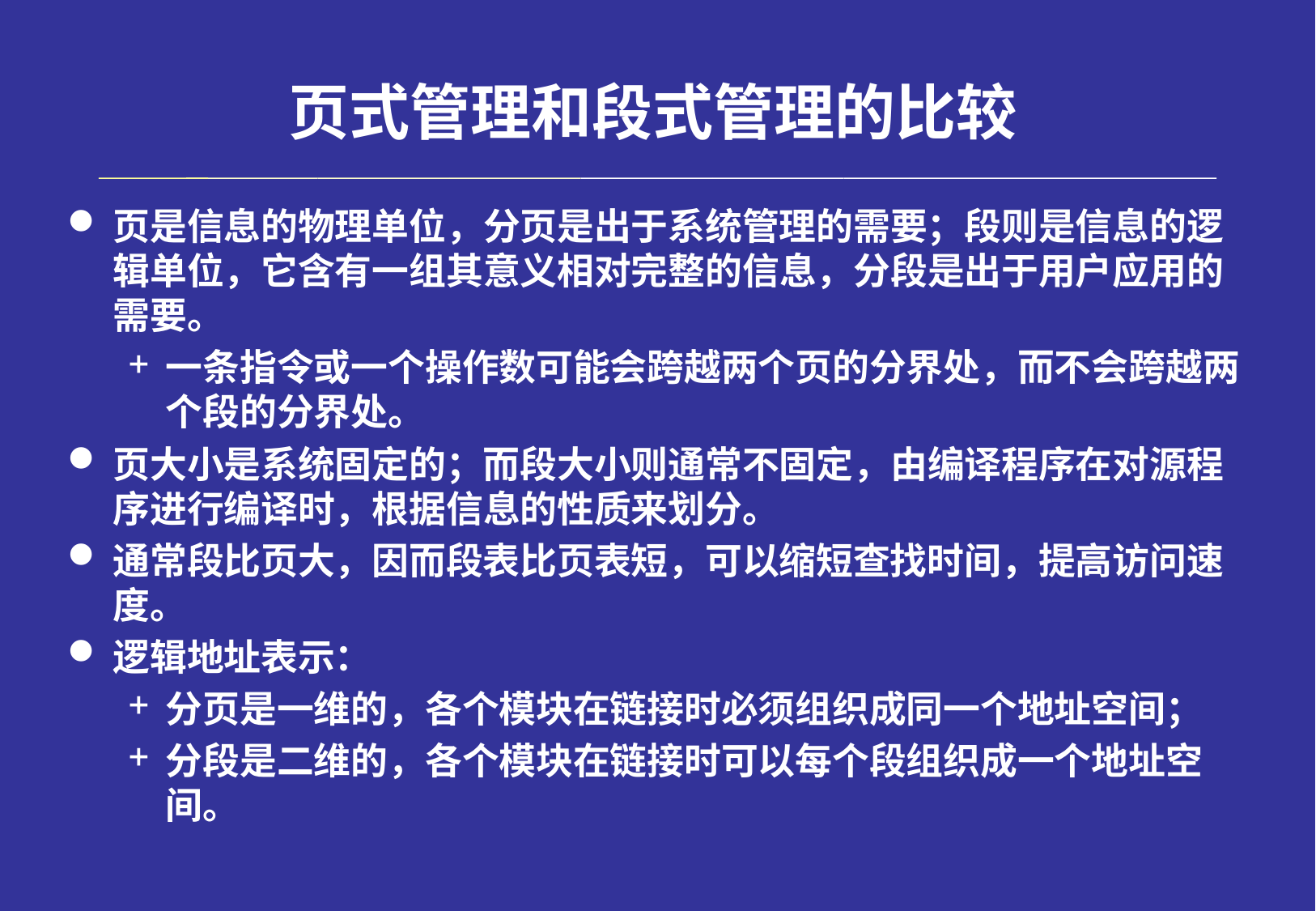

# 页式管理和段式管理的比较
页是信息的物理单位，分页是出于系统管理的需要；段则是信息的逻辑单位，它含有一组其意义相对完整的信息，分段是出于用户应用的需要。
一条指令或一个操作数可能会跨越两个页的分界处，而不会跨越两个段的分界处。
页大小是系统固定的；而段大小则通常不固定，由编译程序在对源程序进行编译时，根据信息的性质来划分。
通常段比页大，因而段表比页表短，可以缩短查找时间，提高访问速度。
逻辑地址表示：
分页是一维的，各个模块在链接时必须组织成同一个地址空间；
分段是二维的，各个模块在链接时可以每个段组织成一个地址空间。